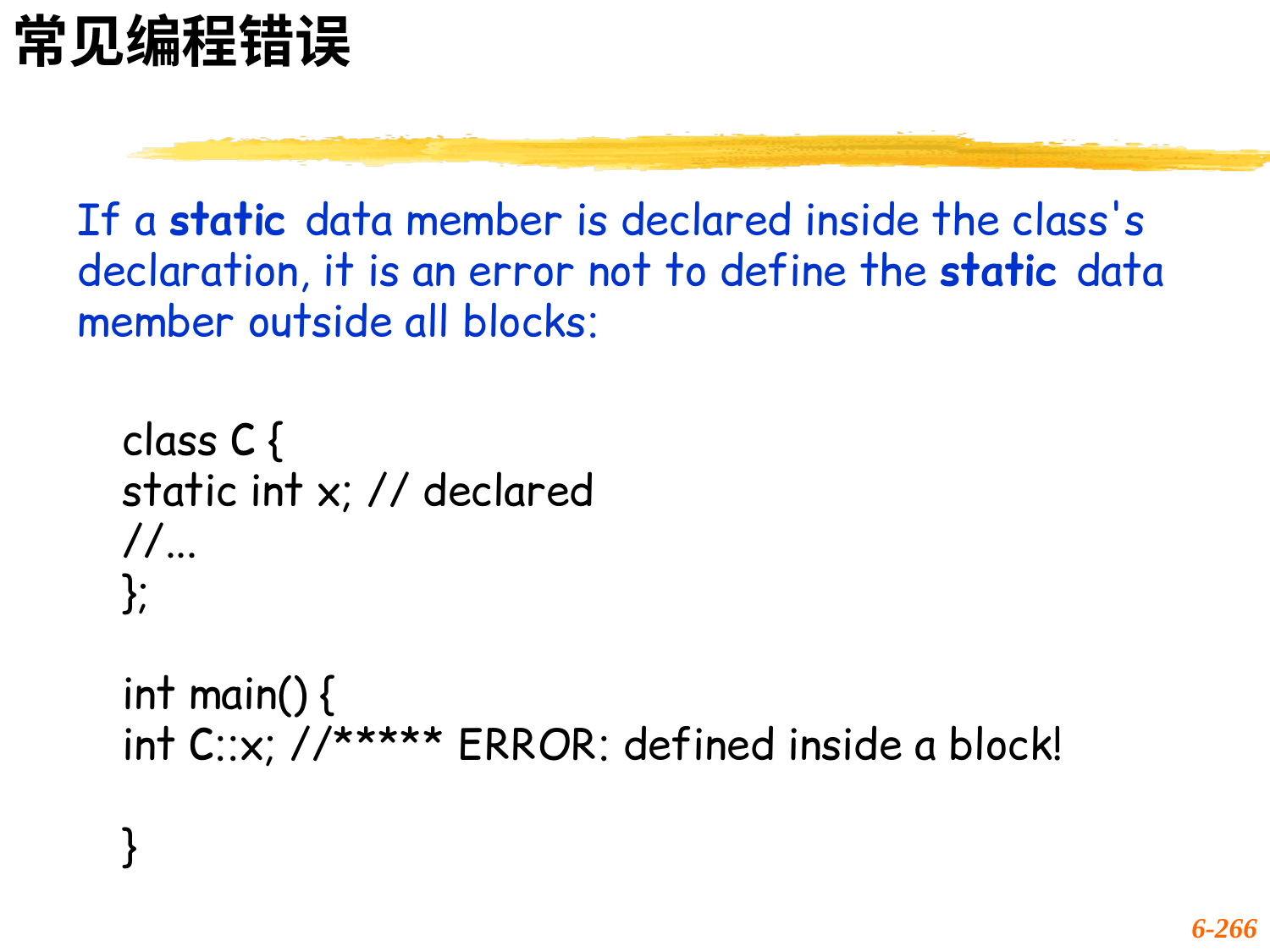

常见编程错误
# If a static data member is declared inside the class's declaration, it is an error not to define the static data member outside all blocks:
class C {
static int x; // declared
//...
};

int main() {
int C::x; //***** ERROR: defined inside a block!

}